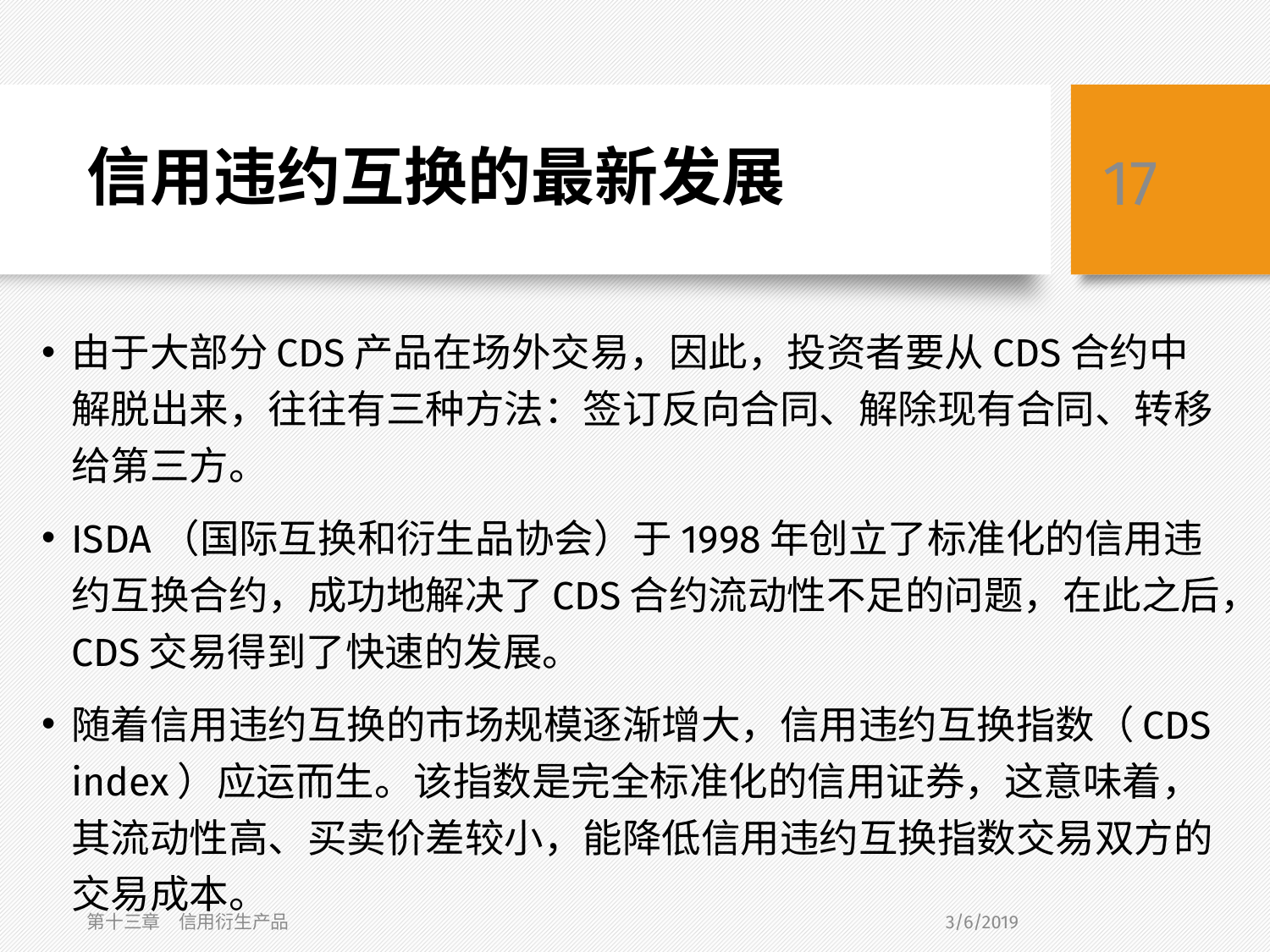

# 信用违约互换的最新发展
17
由于大部分CDS产品在场外交易，因此，投资者要从CDS合约中解脱出来，往往有三种方法：签订反向合同、解除现有合同、转移给第三方。
ISDA（国际互换和衍生品协会）于1998年创立了标准化的信用违约互换合约，成功地解决了CDS合约流动性不足的问题，在此之后，CDS交易得到了快速的发展。
随着信用违约互换的市场规模逐渐增大，信用违约互换指数（CDS index）应运而生。该指数是完全标准化的信用证券，这意味着，其流动性高、买卖价差较小，能降低信用违约互换指数交易双方的交易成本。
3/6/2019
第十三章　信用衍生产品